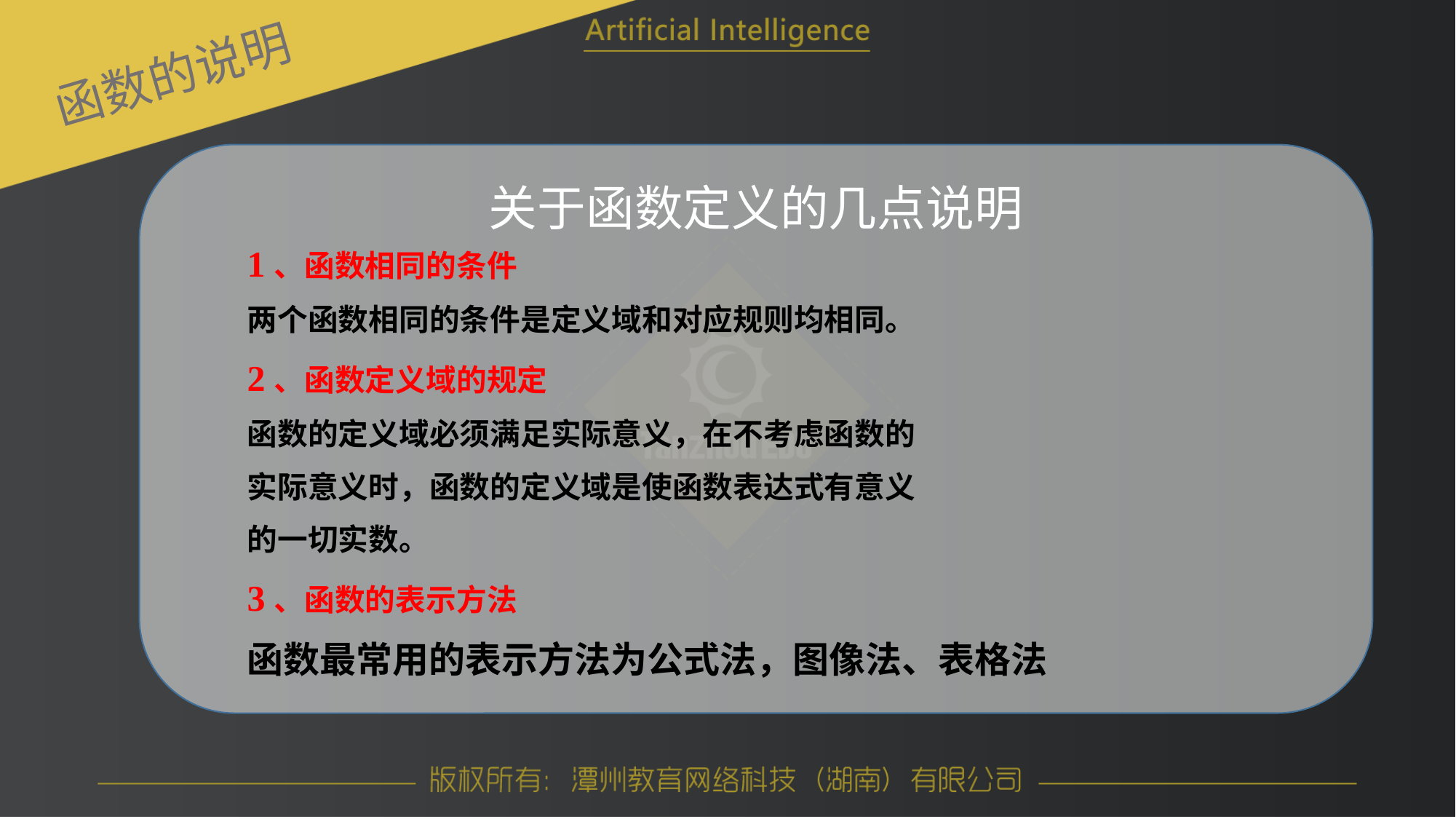

函数的说明
关于函数定义的几点说明
1、函数相同的条件
两个函数相同的条件是定义域和对应规则均相同。
2、函数定义域的规定
函数的定义域必须满足实际意义，在不考虑函数的
实际意义时，函数的定义域是使函数表达式有意义
的一切实数。
3、函数的表示方法
函数最常用的表示方法为公式法，图像法、表格法